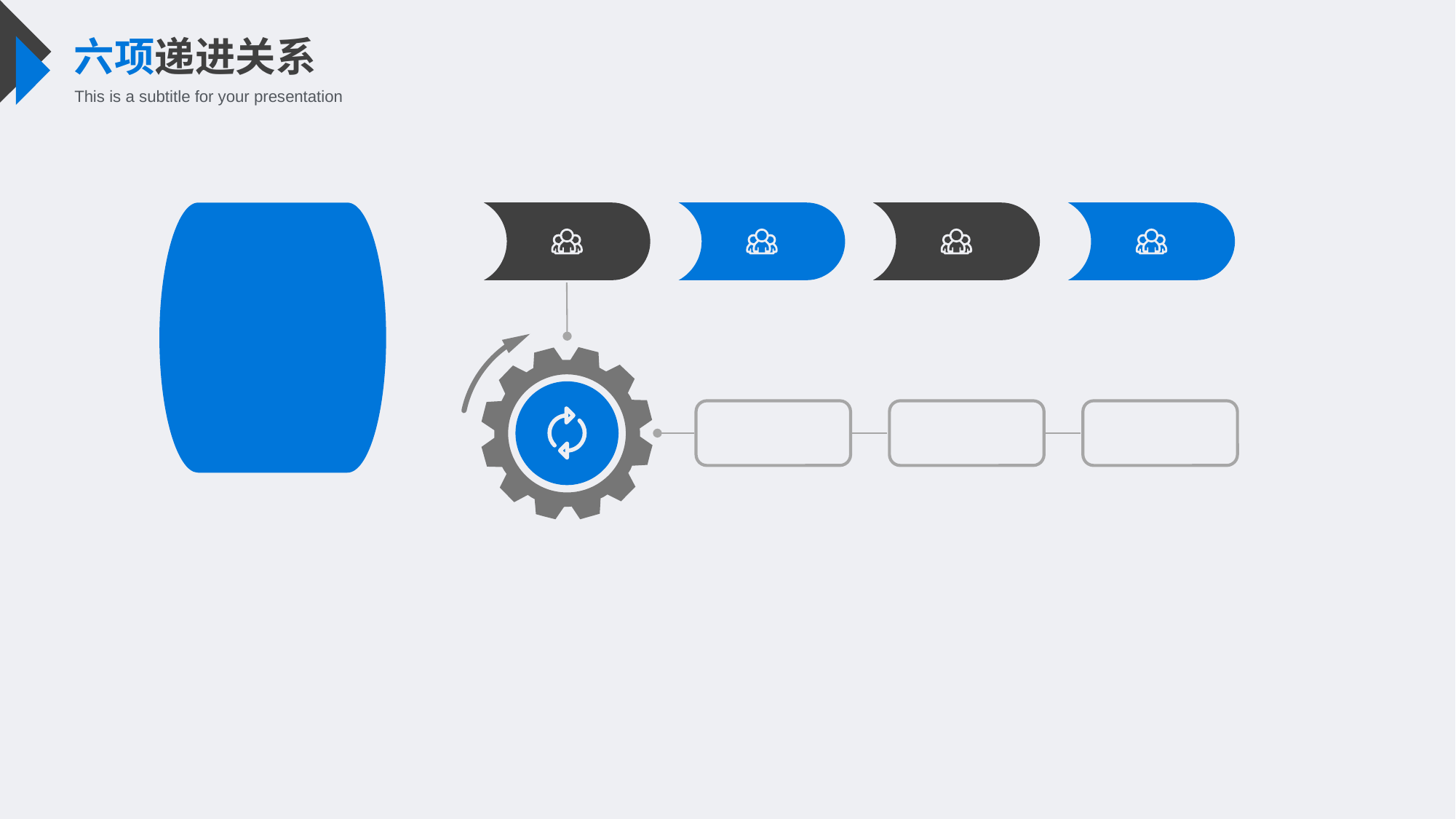

六项递进关系

This is a subtitle for your presentation